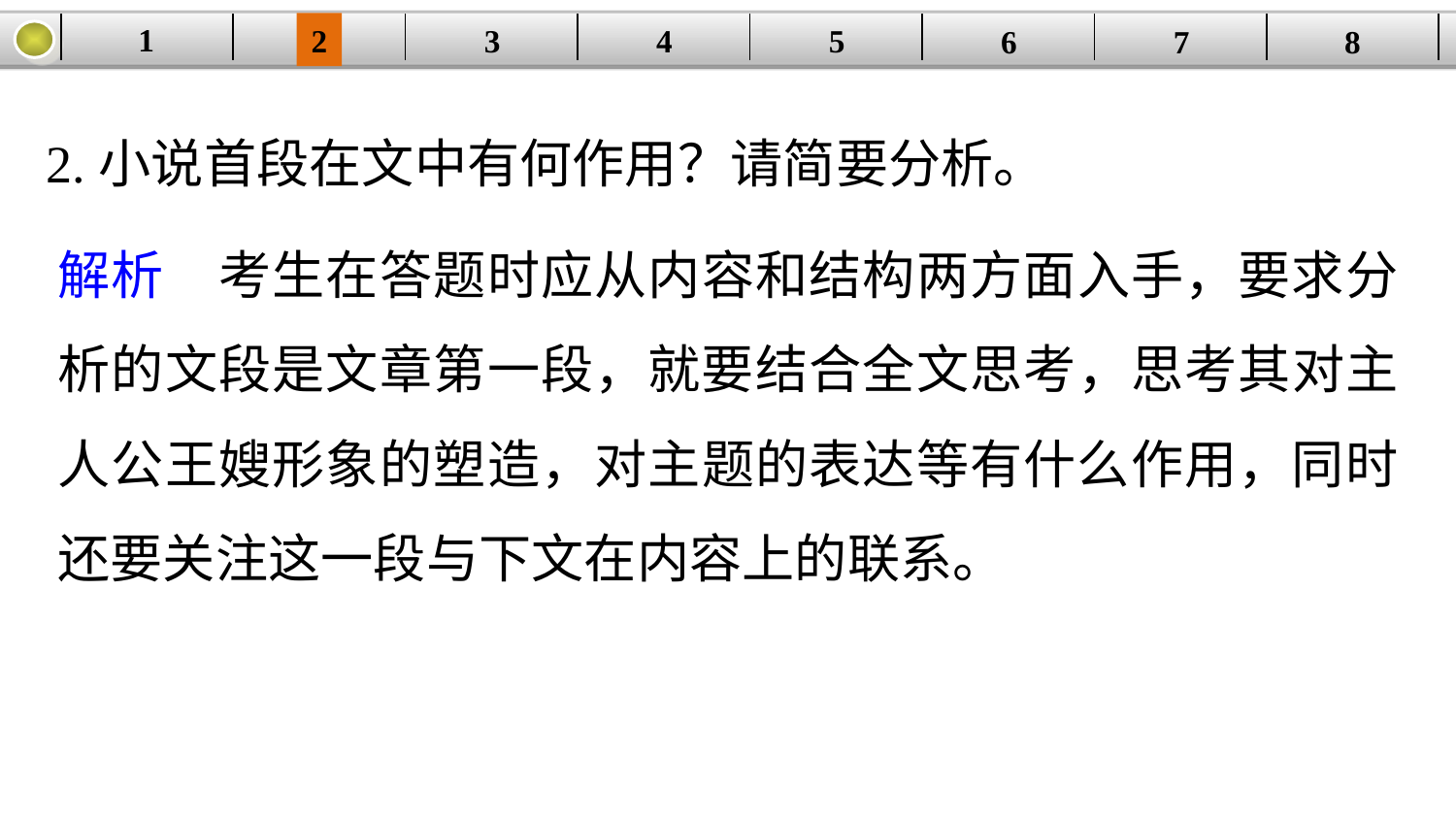

1
2
3
4
|  |  |  |  |  |  |  |  |
| --- | --- | --- | --- | --- | --- | --- | --- |
5
6
7
8

2.小说首段在文中有何作用？请简要分析。
解析　考生在答题时应从内容和结构两方面入手，要求分析的文段是文章第一段，就要结合全文思考，思考其对主人公王嫂形象的塑造，对主题的表达等有什么作用，同时还要关注这一段与下文在内容上的联系。